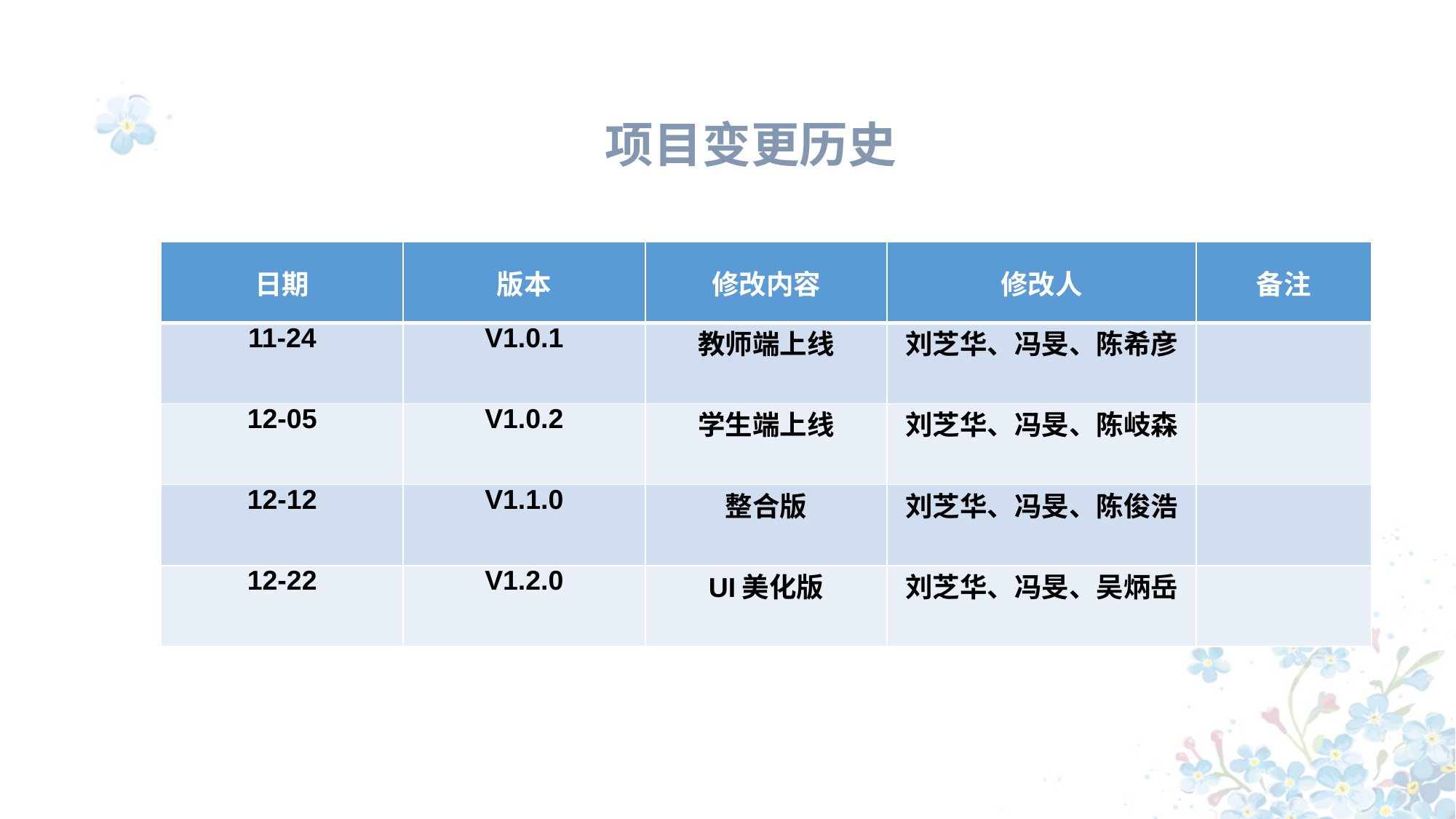

项目变更历史
| 日期 | 版本 | 修改内容 | 修改人 | 备注 |
| --- | --- | --- | --- | --- |
| 11-24 | V1.0.1 | 教师端上线 | 刘芝华、冯旻、陈希彦 |  |
| 12-05 | V1.0.2 | 学生端上线 | 刘芝华、冯旻、陈岐森 |  |
| 12-12 | V1.1.0 | 整合版 | 刘芝华、冯旻、陈俊浩 |  |
| 12-22 | V1.2.0 | UI美化版 | 刘芝华、冯旻、吴炳岳 |  |